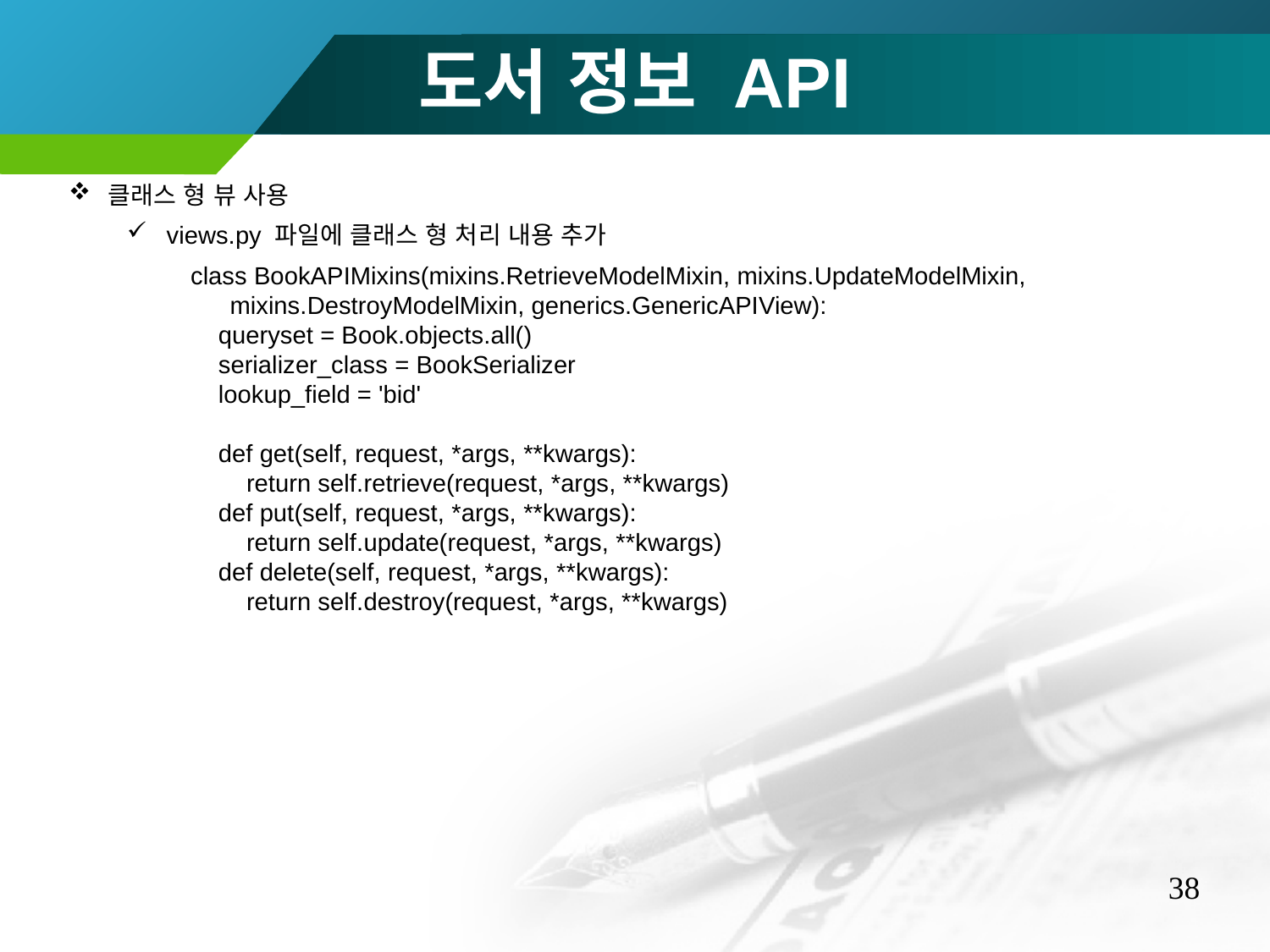

도서 정보 API
클래스 형 뷰 사용
views.py 파일에 클래스 형 처리 내용 추가
class BookAPIMixins(mixins.RetrieveModelMixin, mixins.UpdateModelMixin, mixins.DestroyModelMixin, generics.GenericAPIView):
    queryset = Book.objects.all()
    serializer_class = BookSerializer
    lookup_field = 'bid'

    def get(self, request, *args, **kwargs):
        return self.retrieve(request, *args, **kwargs)
    def put(self, request, *args, **kwargs):
        return self.update(request, *args, **kwargs)
    def delete(self, request, *args, **kwargs):
        return self.destroy(request, *args, **kwargs)
38